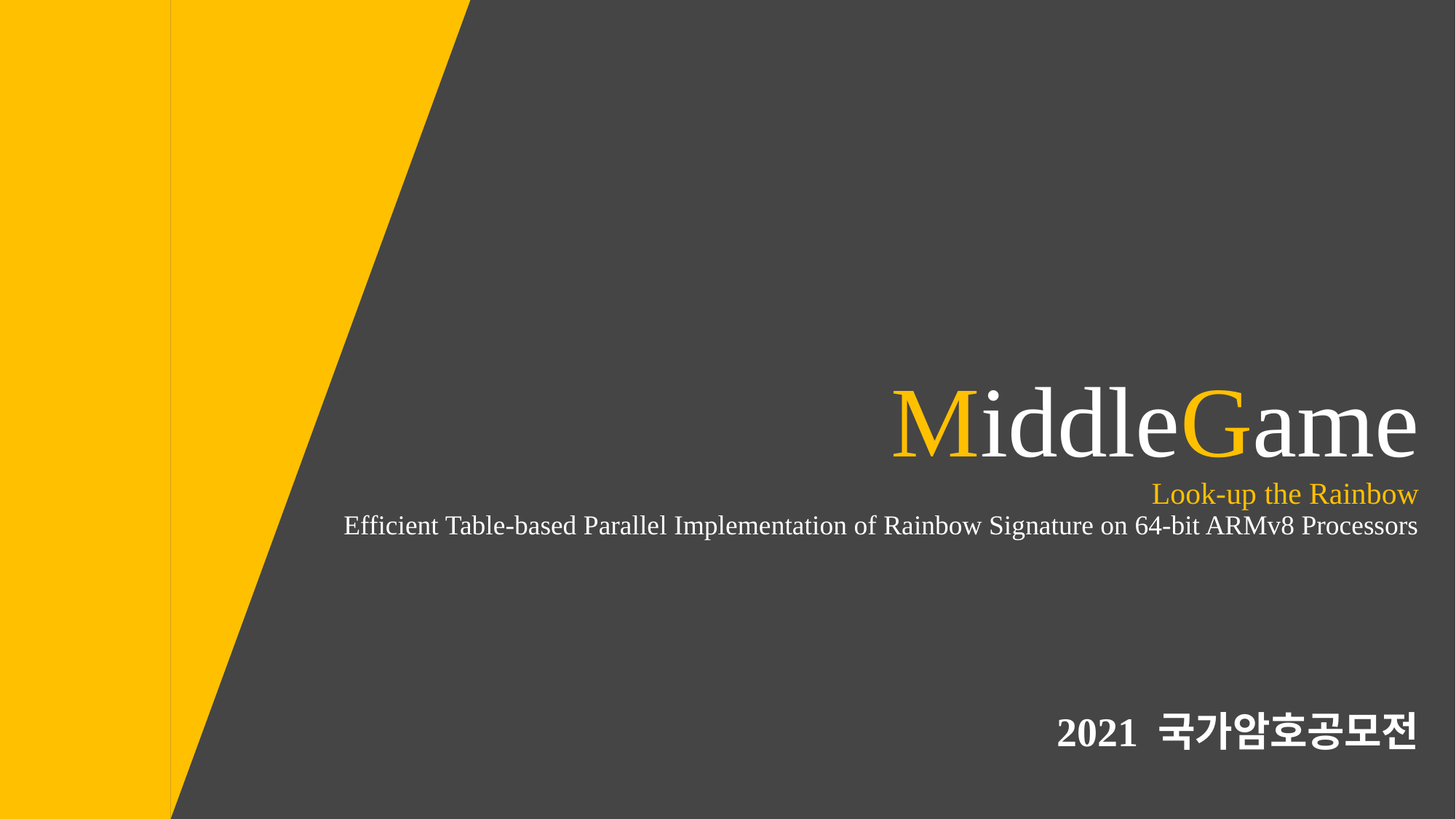

# MiddleGame Look-up the Rainbow Efficient Table-based Parallel Implementation of Rainbow Signature on 64-bit ARMv8 Processors
2021 국가암호공모전